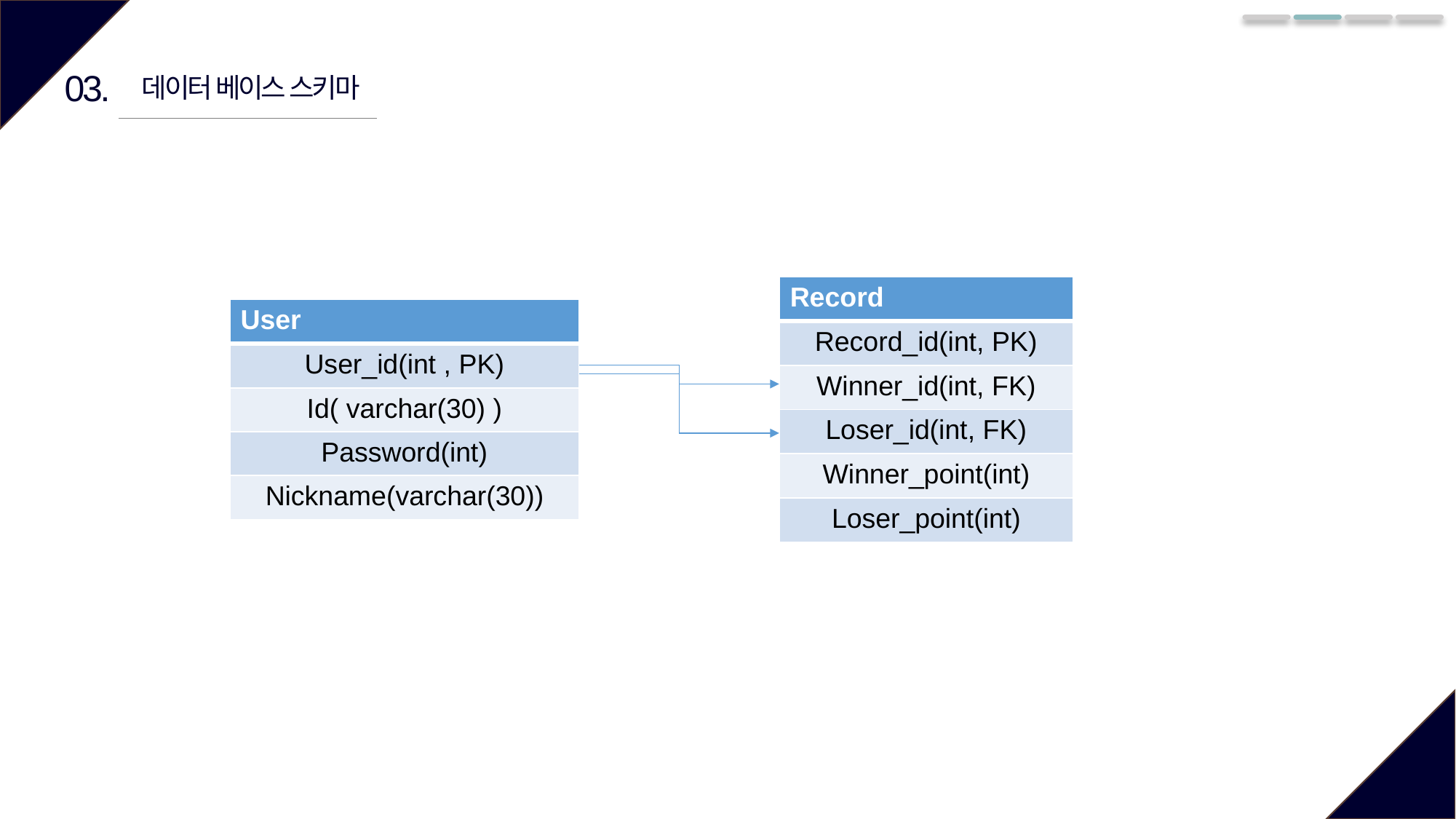

03.
데이터 베이스 스키마
| Record |
| --- |
| Record\_id(int, PK) |
| Winner\_id(int, FK) |
| Loser\_id(int, FK) |
| Winner\_point(int) |
| Loser\_point(int) |
| User |
| --- |
| User\_id(int , PK) |
| Id( varchar(30) ) |
| Password(int) |
| Nickname(varchar(30)) |